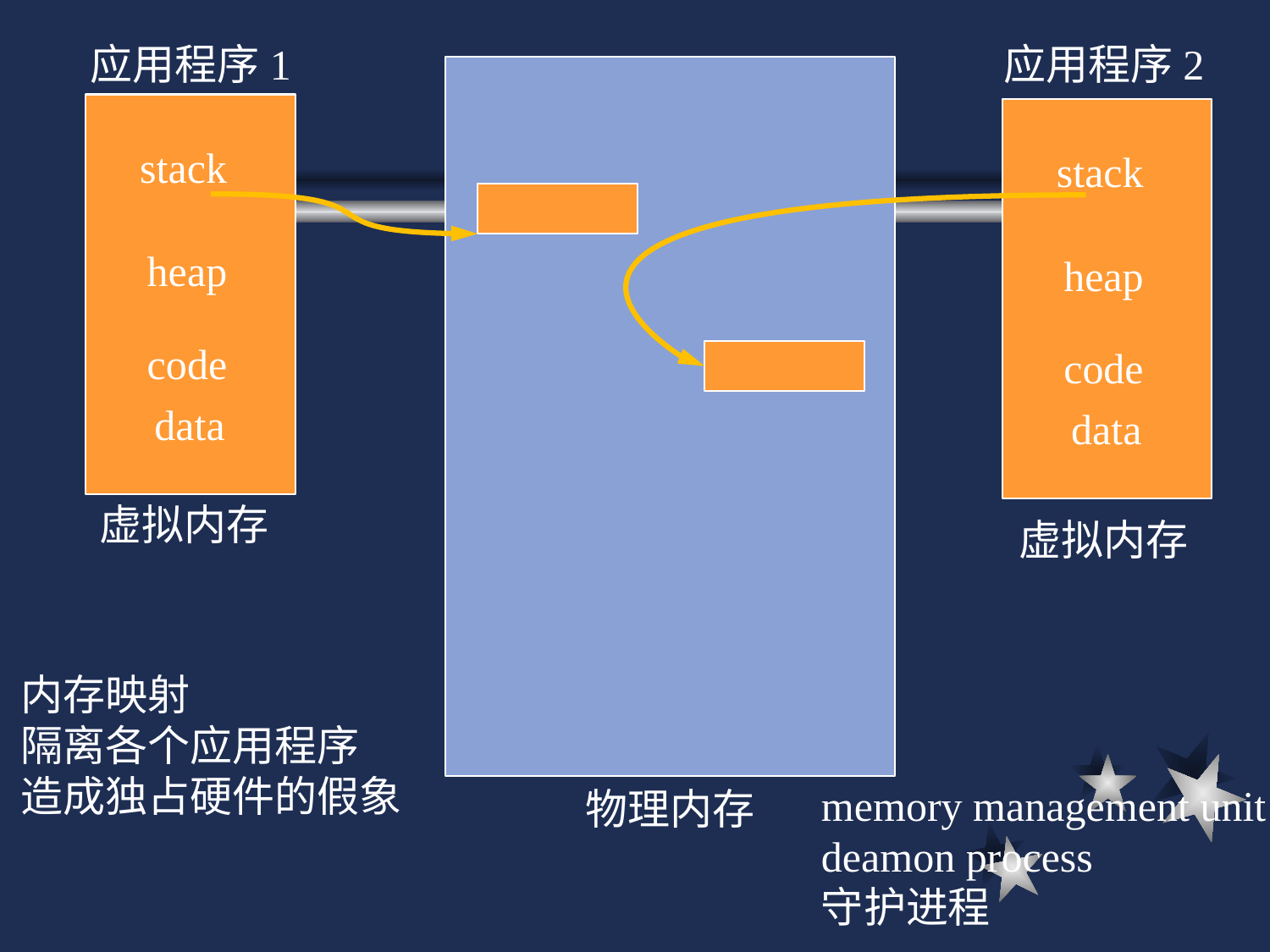

应用程序1
应用程序2

stack
heap
code
data

stack
heap
code
data

虚拟内存
虚拟内存
内存映射
隔离各个应用程序
造成独占硬件的假象
memory management unit
deamon process
守护进程
物理内存